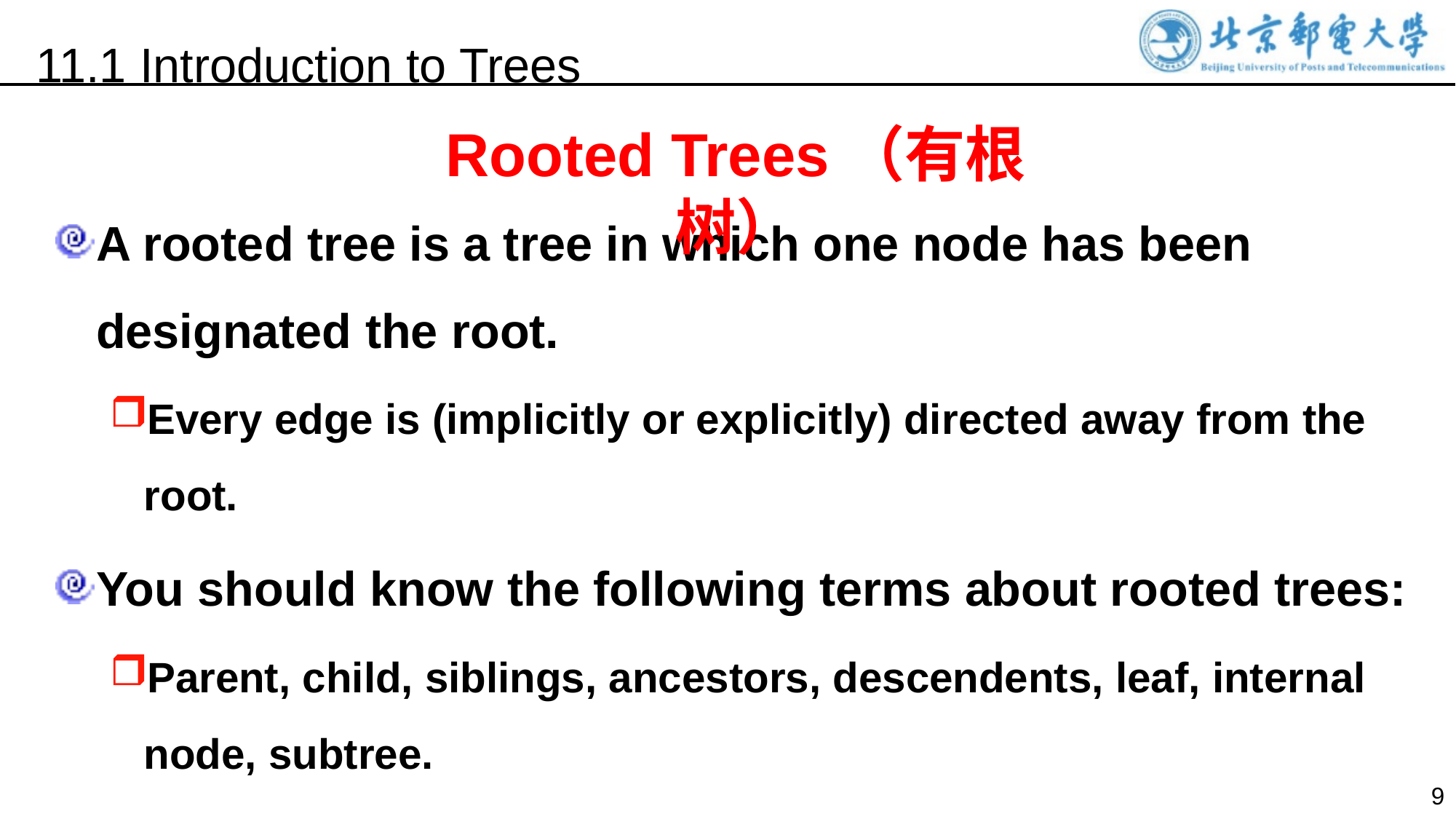

11.1 Introduction to Trees
Rooted Trees（有根树）
A rooted tree is a tree in which one node has been designated the root.
Every edge is (implicitly or explicitly) directed away from the root.
You should know the following terms about rooted trees:
Parent, child, siblings, ancestors, descendents, leaf, internal node, subtree.